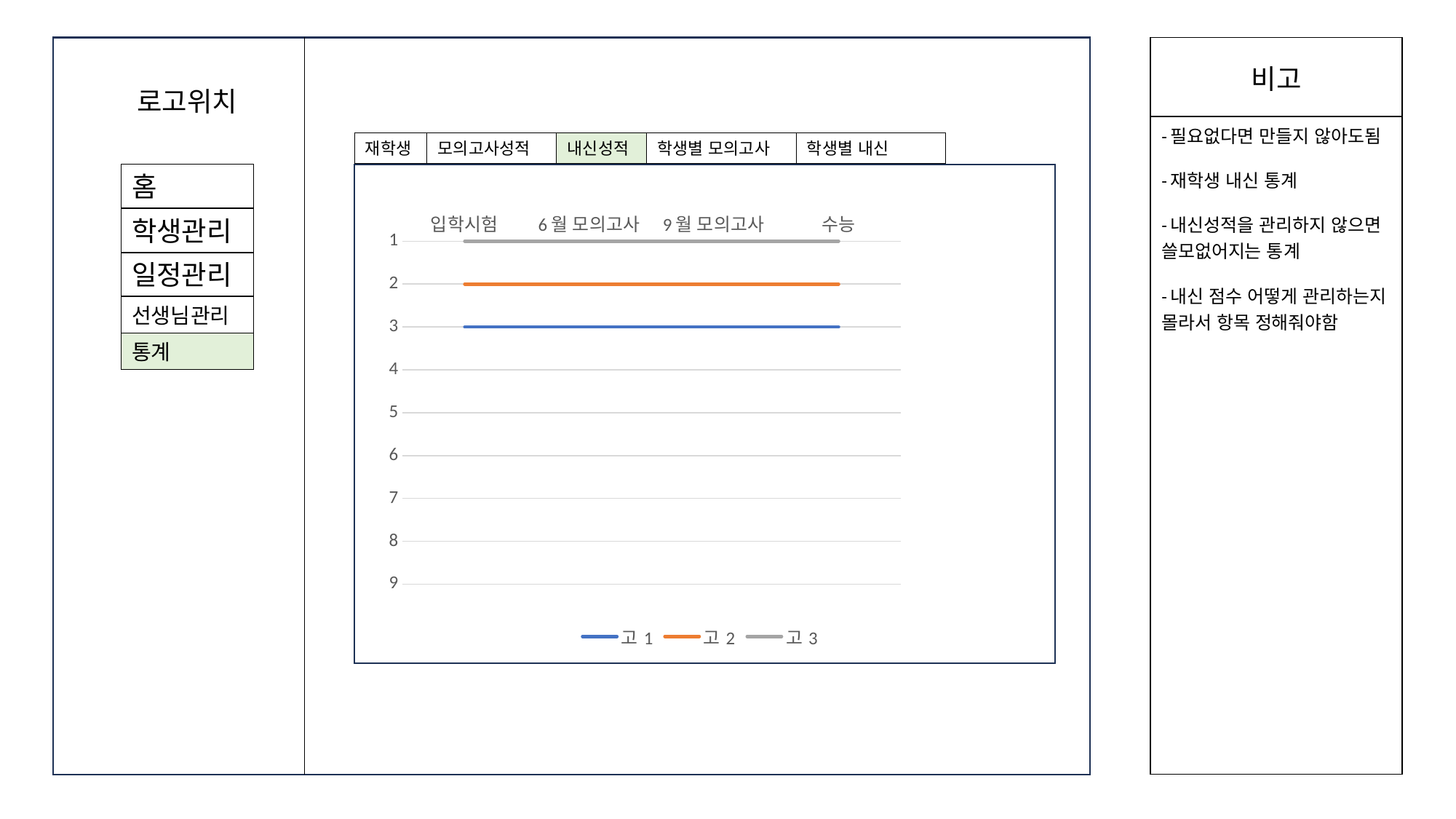

| 비고 |
| --- |
| -필요없다면 만들지 않아도됨 -재학생 내신 통계 -내신성적을 관리하지 않으면 쓸모없어지는 통계 -내신 점수 어떻게 관리하는지 몰라서 항목 정해줘야함 |

로고위치
재학생
모의고사성적
내신성적
학생별 모의고사
학생별 내신
홈

### Chart

| Category | 고1 | 고2 | 고3 |
|---|---|---|---|
| 입학시험 | 3.0 | 2.0 | 1.0 |
| 6월 모의고사 | 3.0 | 2.0 | 1.0 |
| 9월 모의고사 | 3.0 | 2.0 | 1.0 |
| 수능 | 3.0 | 2.0 | 1.0 |
학생관리
일정관리
선생님관리
통계